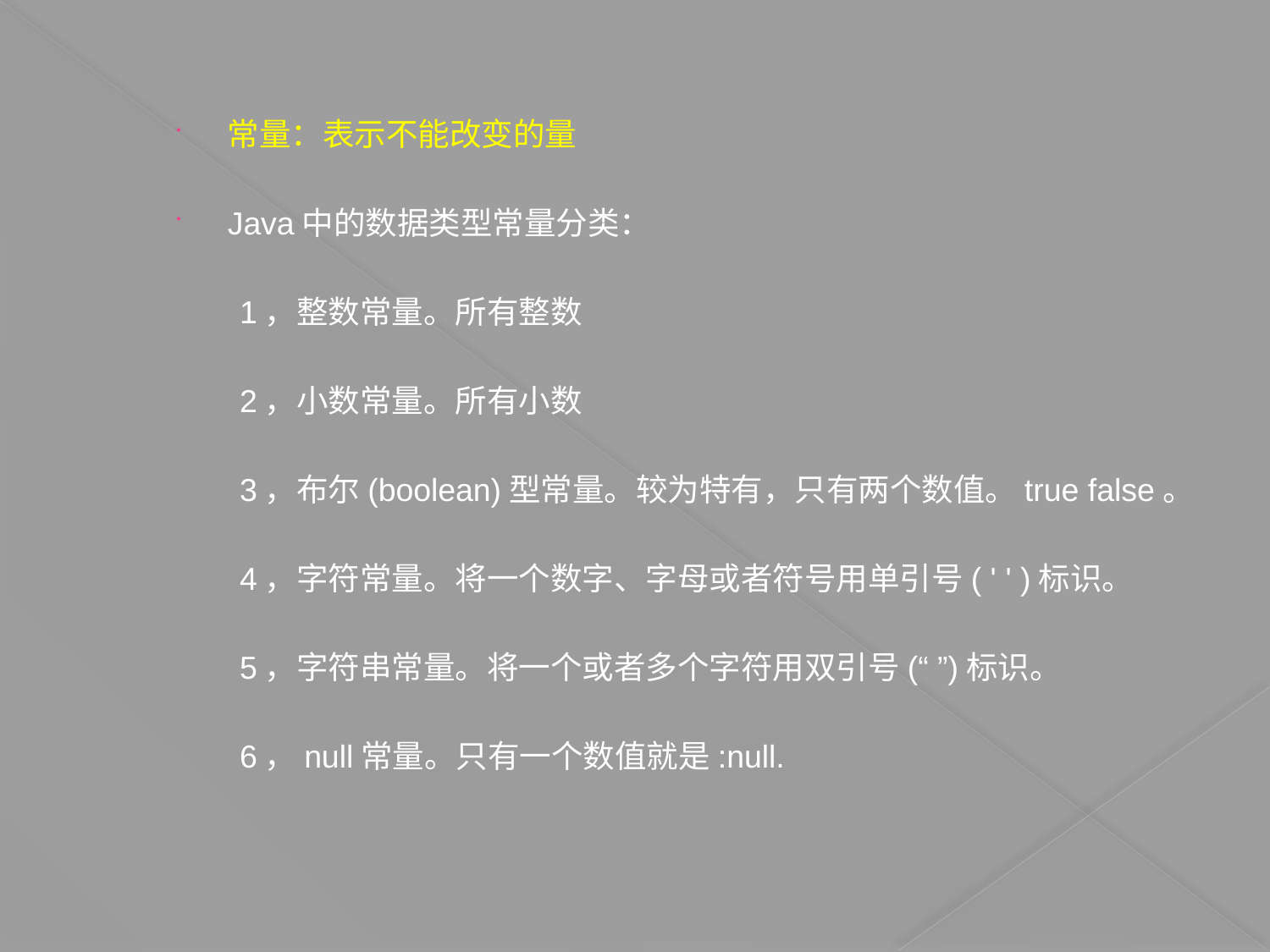

# 常量：表示不能改变的量

Java中的数据类型常量分类：

1，整数常量。所有整数

2，小数常量。所有小数

3，布尔(boolean)型常量。较为特有，只有两个数值。true false。

4，字符常量。将一个数字、字母或者符号用单引号( ' ' )标识。

5，字符串常量。将一个或者多个字符用双引号(“ ”)标识。

6，null常量。只有一个数值就是:null.